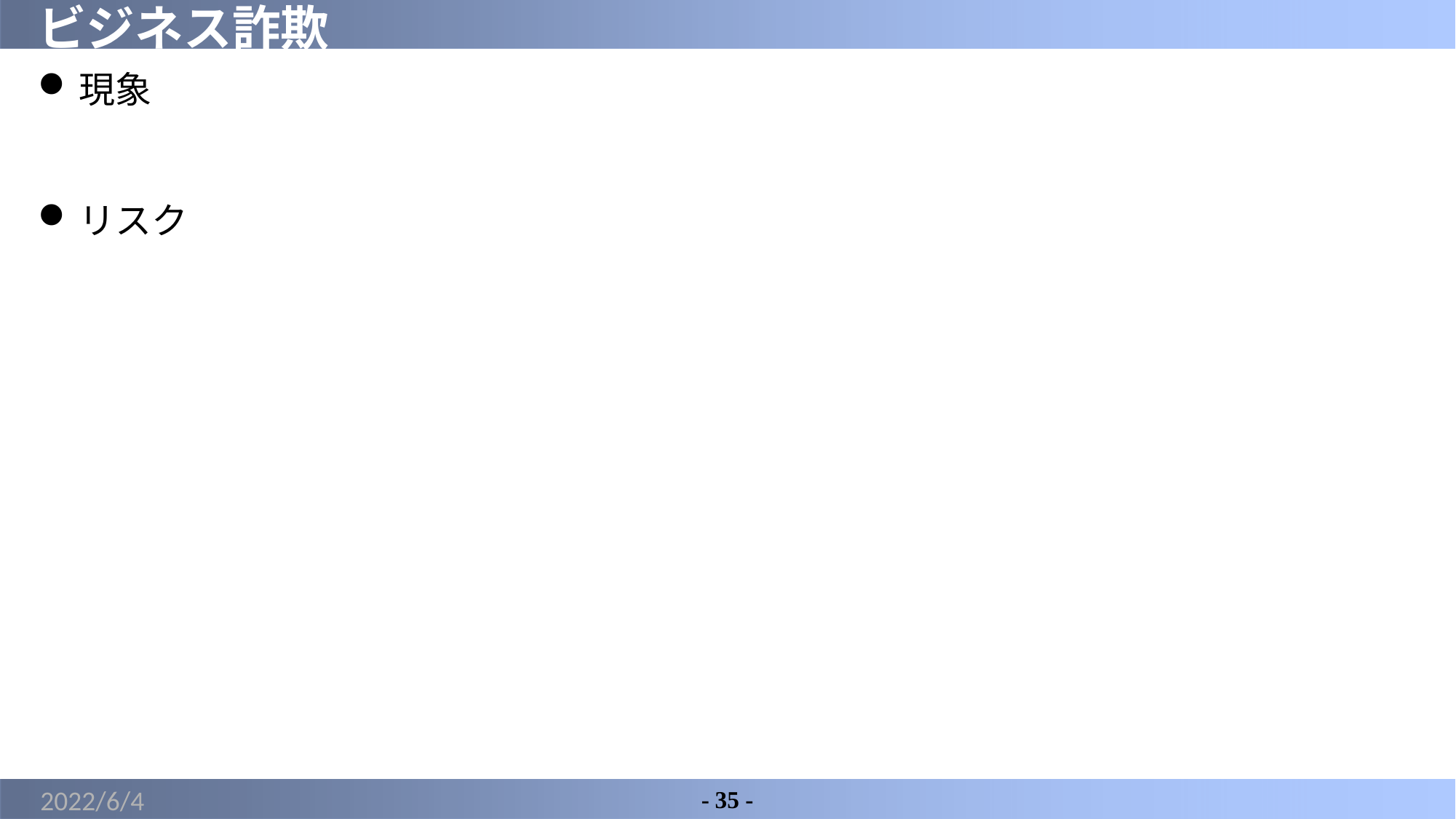

# ビジネス詐欺
現象

リスク

2022/6/4
- 35 -